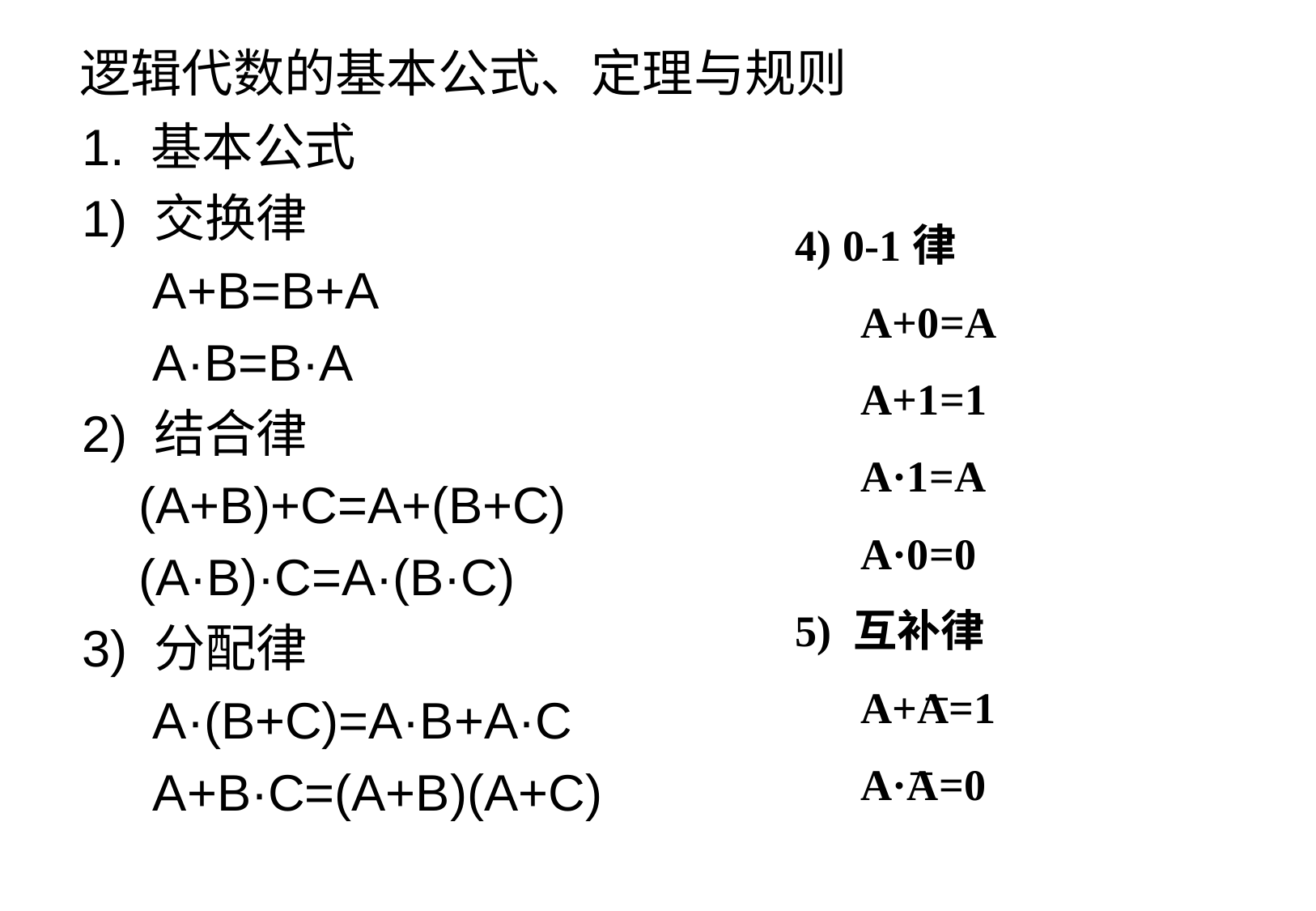

逻辑代数的基本公式、定理与规则
   1. 基本公式
   1) 交换律
        A+B=B+A
        A·B=B·A
   2) 结合律
       (A+B)+C=A+(B+C)
       (A·B)·C=A·(B·C)
   3) 分配律
        A·(B+C)=A·B+A·C
        A+B·C=(A+B)(A+C)

   4) 0-1律
         A+0=A
         A+1=1
         A·1=A
         A·0=0
   5) 互补律
         A+A=1
         A·A=0